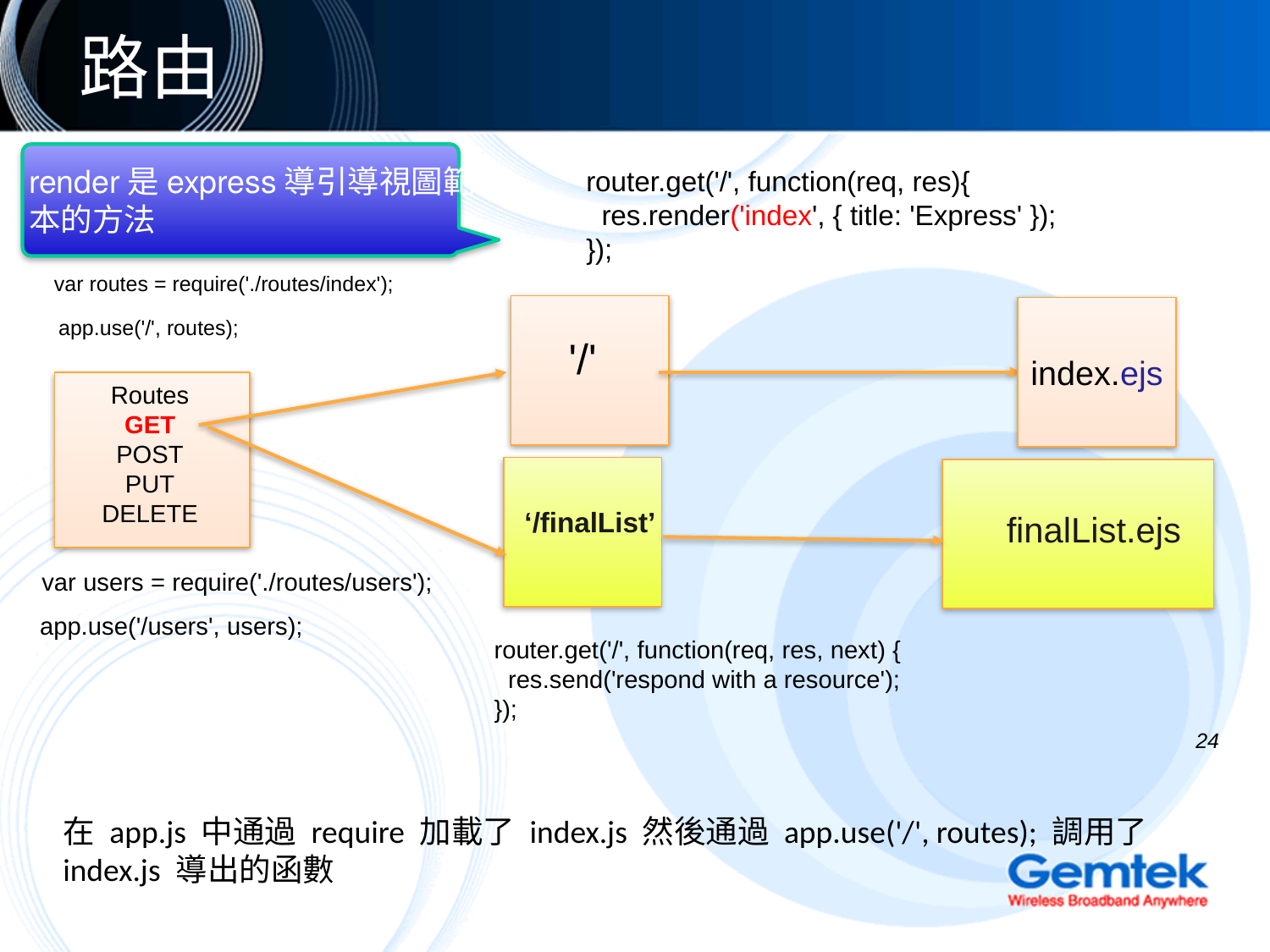

# 路由

render是express導引導視圖範本的方法
router.get('/', function(req, res){
  res.render('index', { title: 'Express' });
});

var routes = require('./routes/index');

'/'

index.ejs
app.use('/', routes);
Routes
GET
POST
PUT
DELETE

‘/finalList’

finalList.ejs

var users = require('./routes/users');
app.use('/users', users);
router.get('/', function(req, res, next) {
  res.send('respond with a resource');
});
24
在 app.js 中通過 require 加載了 index.js 然後通過 app.use('/', routes); 調用了 index.js 導出的函數